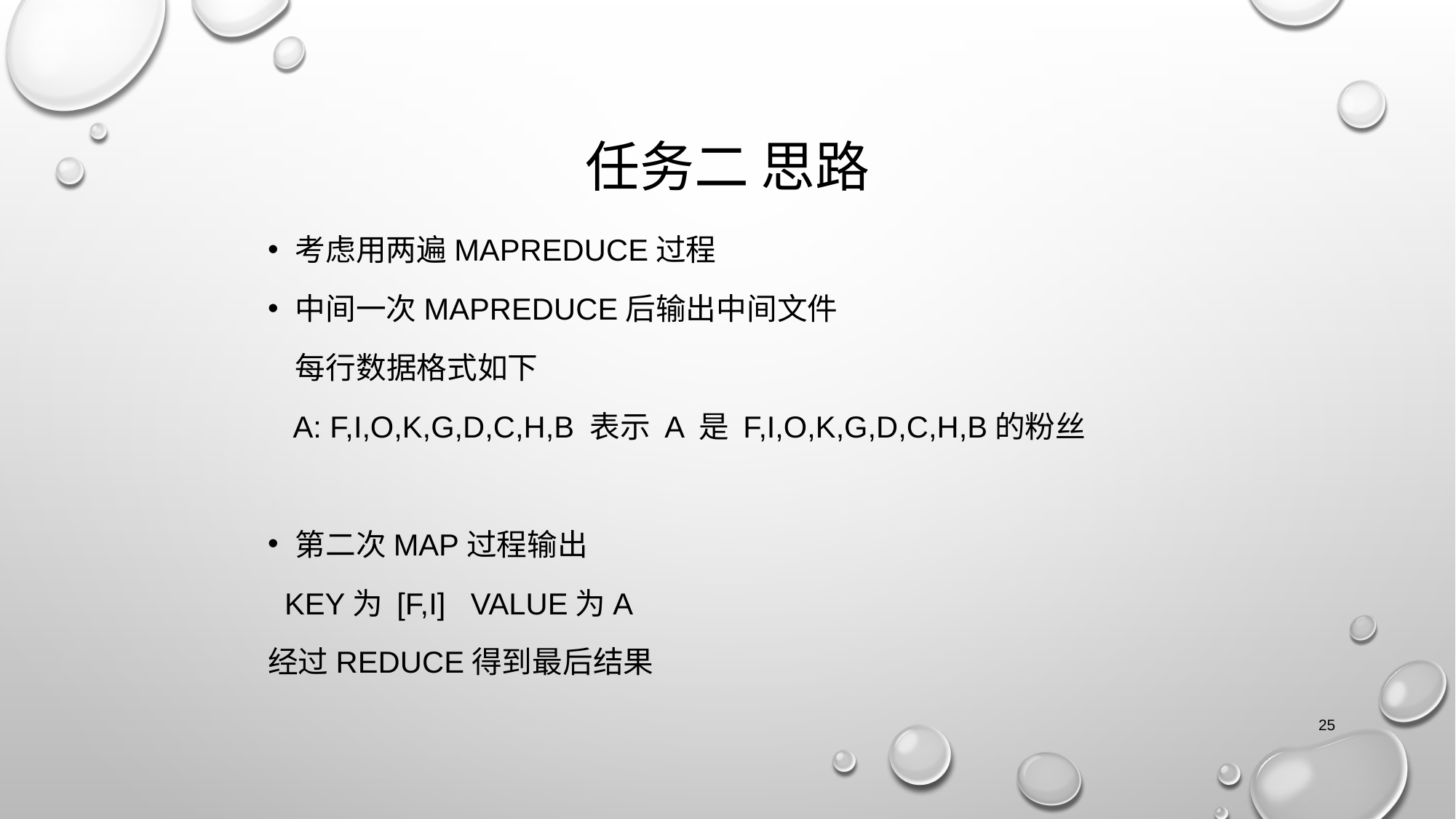

# 任务二 思路
考虑用两遍mapreduce过程
中间一次mapreduce后输出中间文件
   每行数据格式如下
   A: F,I,O,K,G,D,C,H,B 表示 A 是 F,I,O,K,G,D,C,H,B的粉丝

第二次map过程输出
  key为 [F,I]   value为A
经过reduce得到最后结果
25